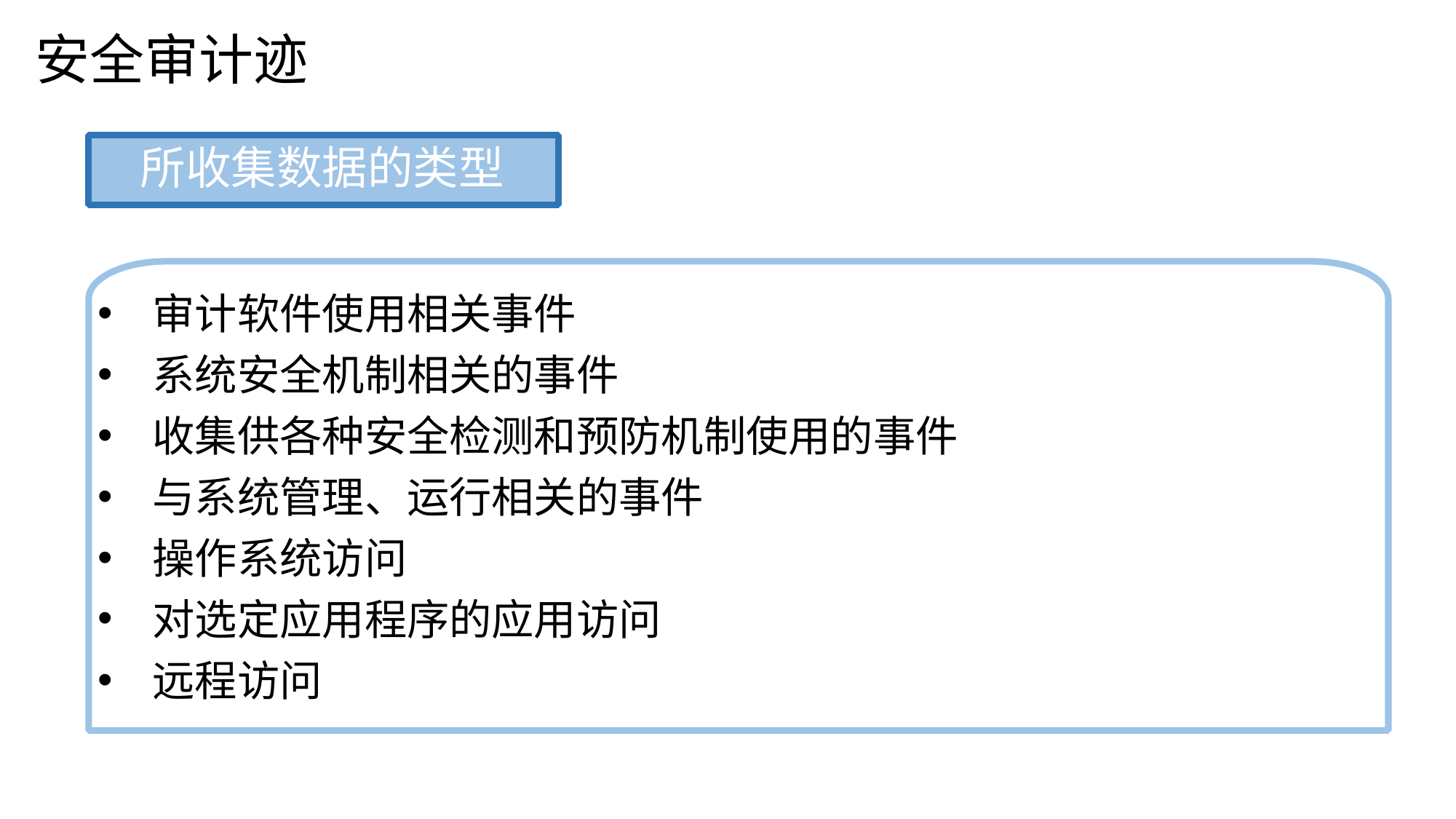

安全审计迹

所收集数据的类型
审计软件使用相关事件
系统安全机制相关的事件
收集供各种安全检测和预防机制使用的事件
与系统管理、运行相关的事件
操作系统访问
对选定应用程序的应用访问
远程访问